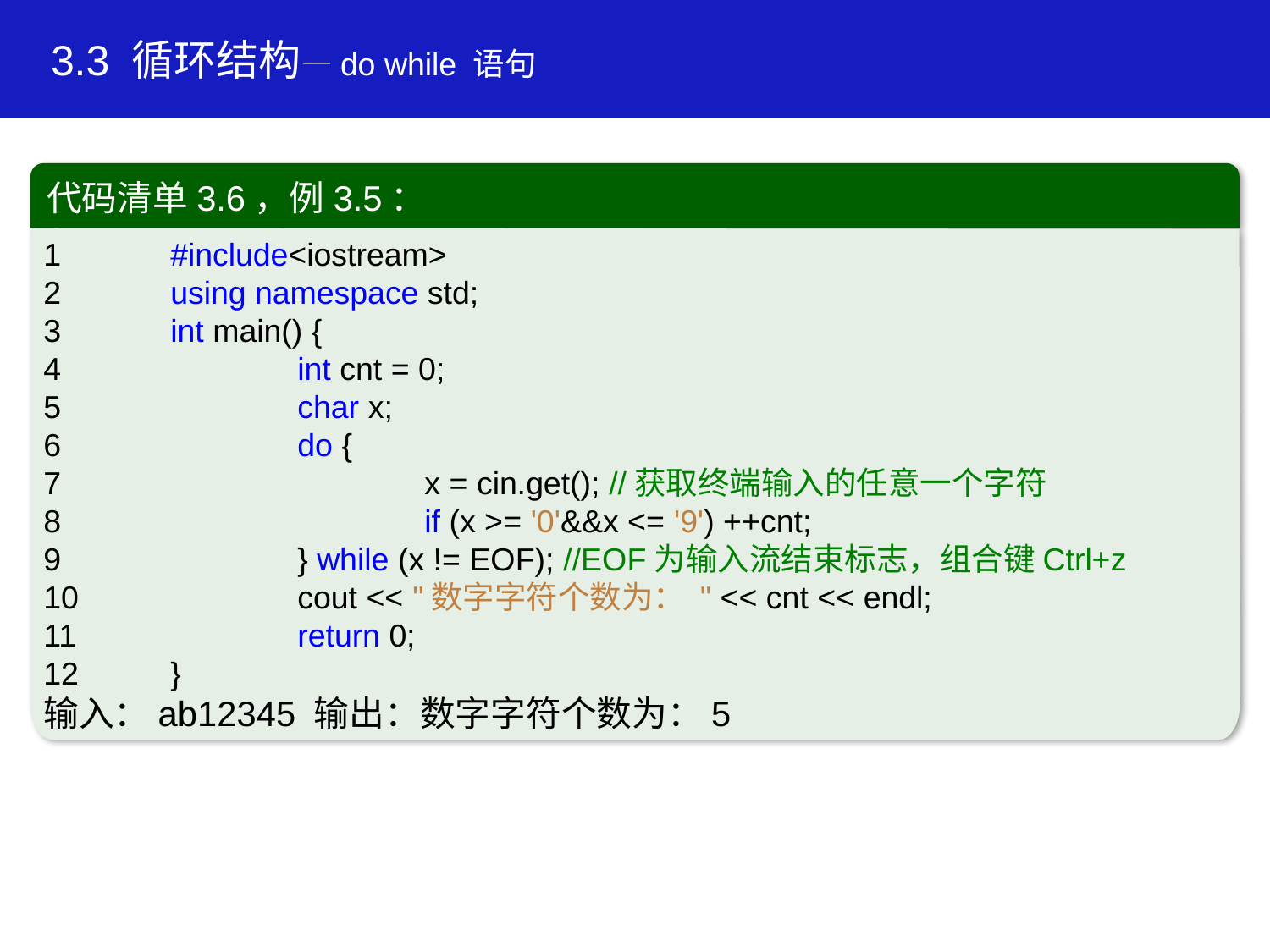

# 3.3 循环结构—do while 语句
代码清单3.6，例3.5：
1 	#include<iostream>
2 	using namespace std;
3 	int main() {
4 		int cnt = 0;
5 		char x;
6 		do {
7 			x = cin.get(); //获取终端输入的任意一个字符
8 			if (x >= '0'&&x <= '9') ++cnt;
9 		} while (x != EOF); //EOF为输入流结束标志，组合键Ctrl+z
10 		cout << "数字字符个数为： " << cnt << endl;
11 		return 0;
12 	}
输入：ab12345 输出：数字字符个数为：5
33